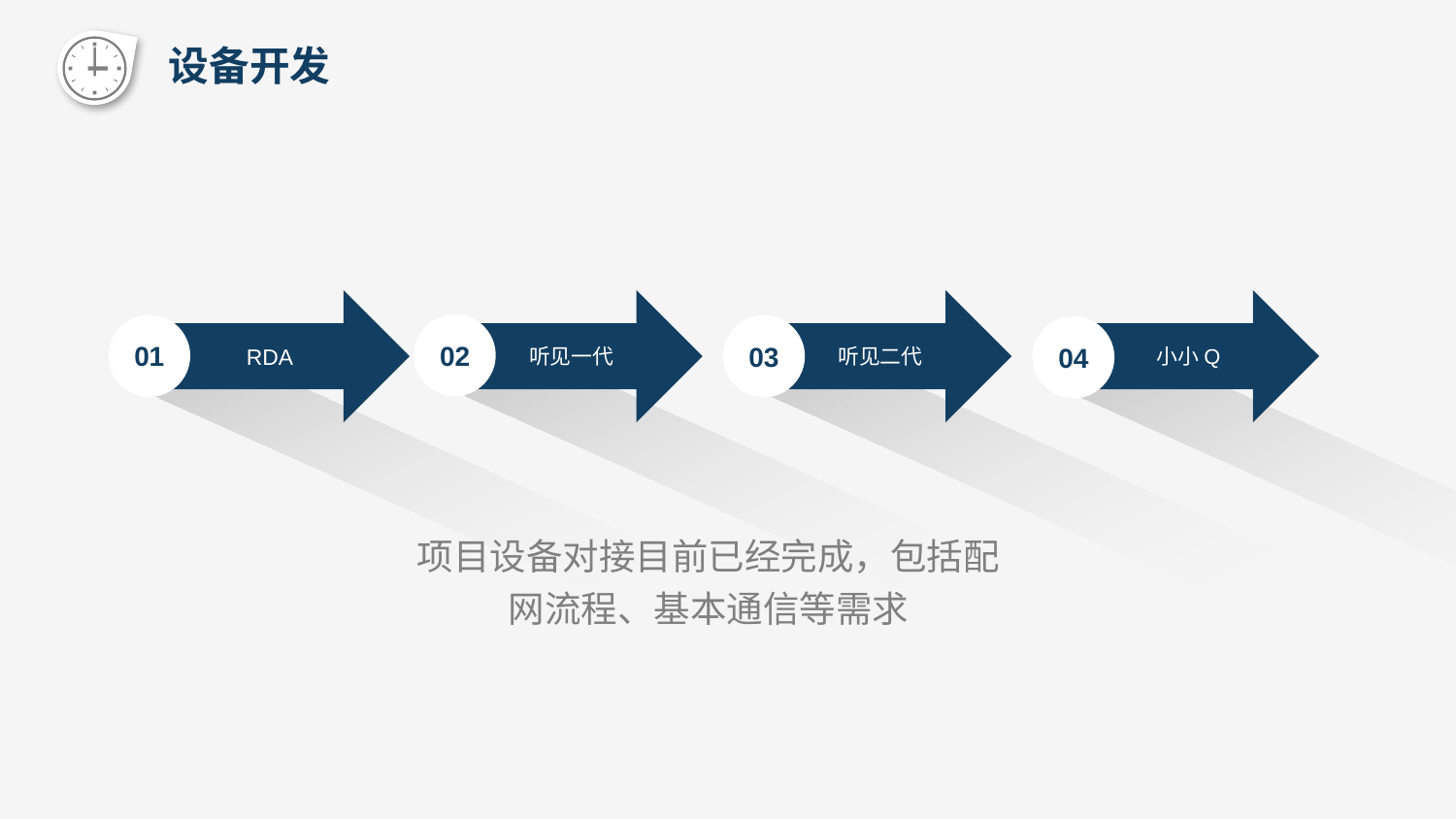

设备开发
RDA
听见一代
听见二代
小小Q
02
01
03
04

项目设备对接目前已经完成，包括配网流程、基本通信等需求